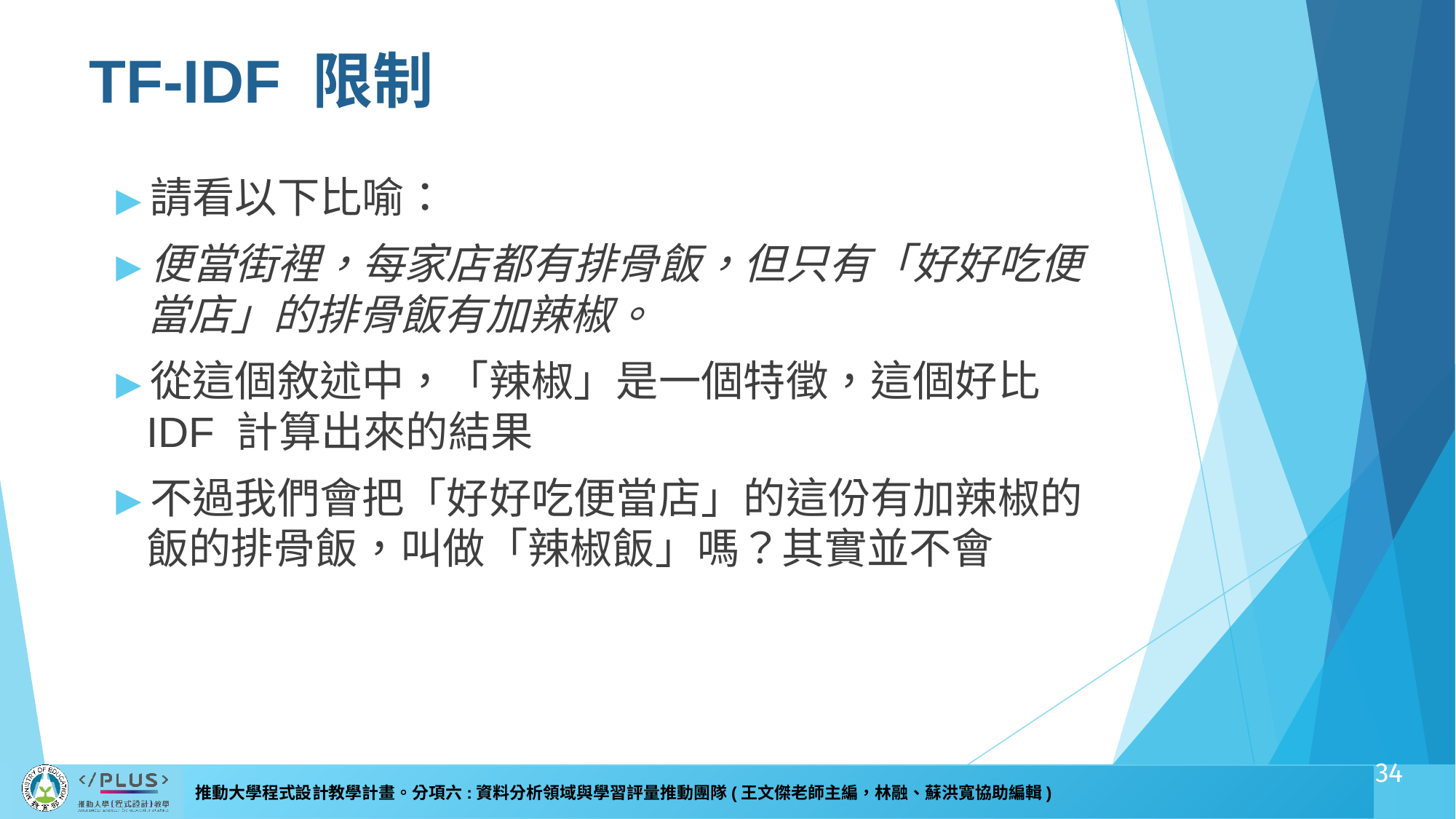

# TF-IDF 限制
請看以下比喻：
便當街裡，每家店都有排骨飯，但只有「好好吃便當店」的排骨飯有加辣椒。
從這個敘述中，「辣椒」是一個特徵，這個好比IDF 計算出來的結果
不過我們會把「好好吃便當店」的這份有加辣椒的飯的排骨飯，叫做「辣椒飯」嗎？其實並不會

34